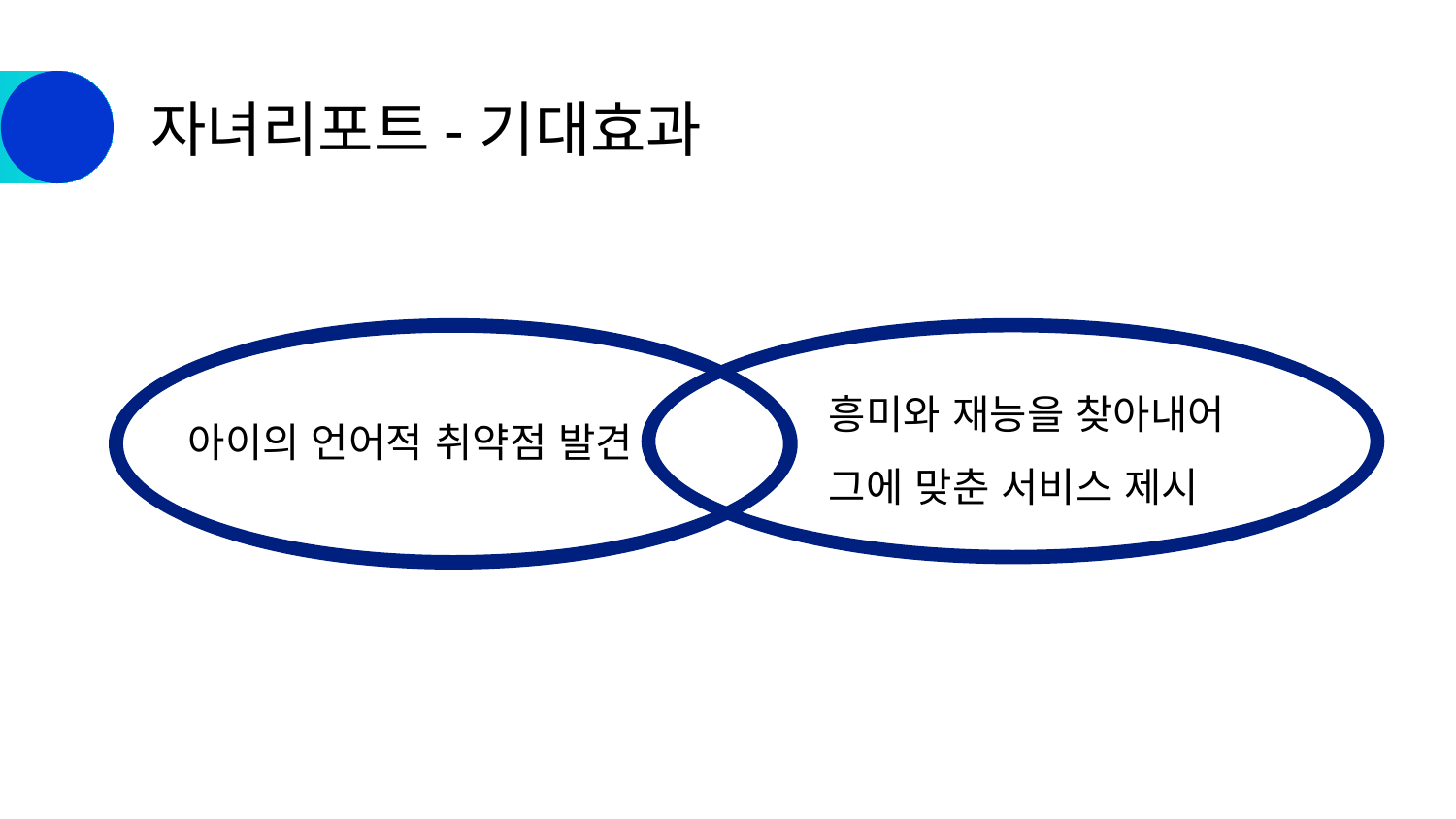

자녀리포트-기대효과

흥미와 재능을 찾아내어
그에 맞춘 서비스 제시
아이의 언어적 취약점 발견